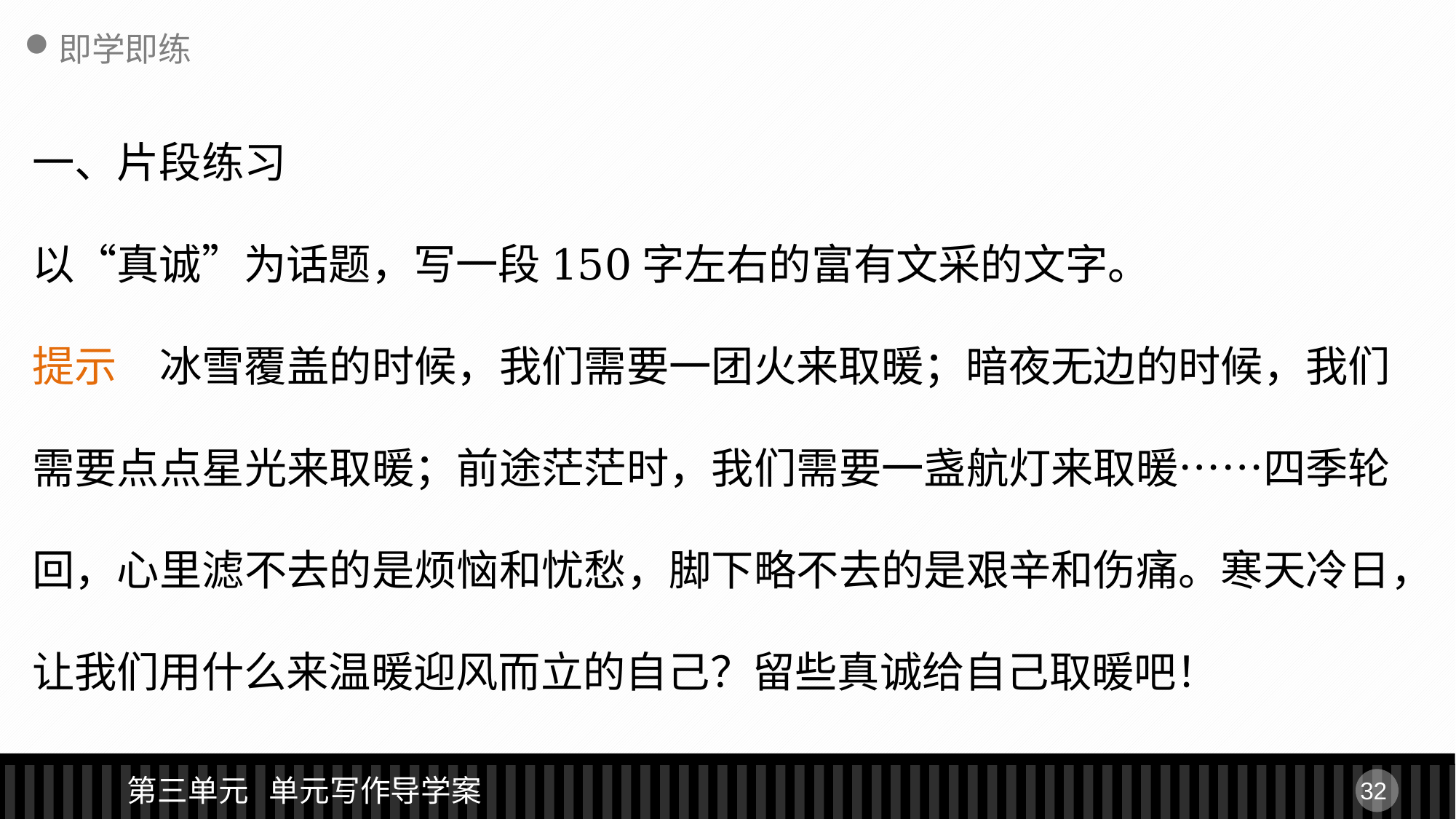

即学即练
一、片段练习
以“真诚”为话题，写一段150字左右的富有文采的文字。
提示　冰雪覆盖的时候，我们需要一团火来取暖；暗夜无边的时候，我们需要点点星光来取暖；前途茫茫时，我们需要一盏航灯来取暖……四季轮回，心里滤不去的是烦恼和忧愁，脚下略不去的是艰辛和伤痛。寒天冷日，让我们用什么来温暖迎风而立的自己？留些真诚给自己取暖吧！